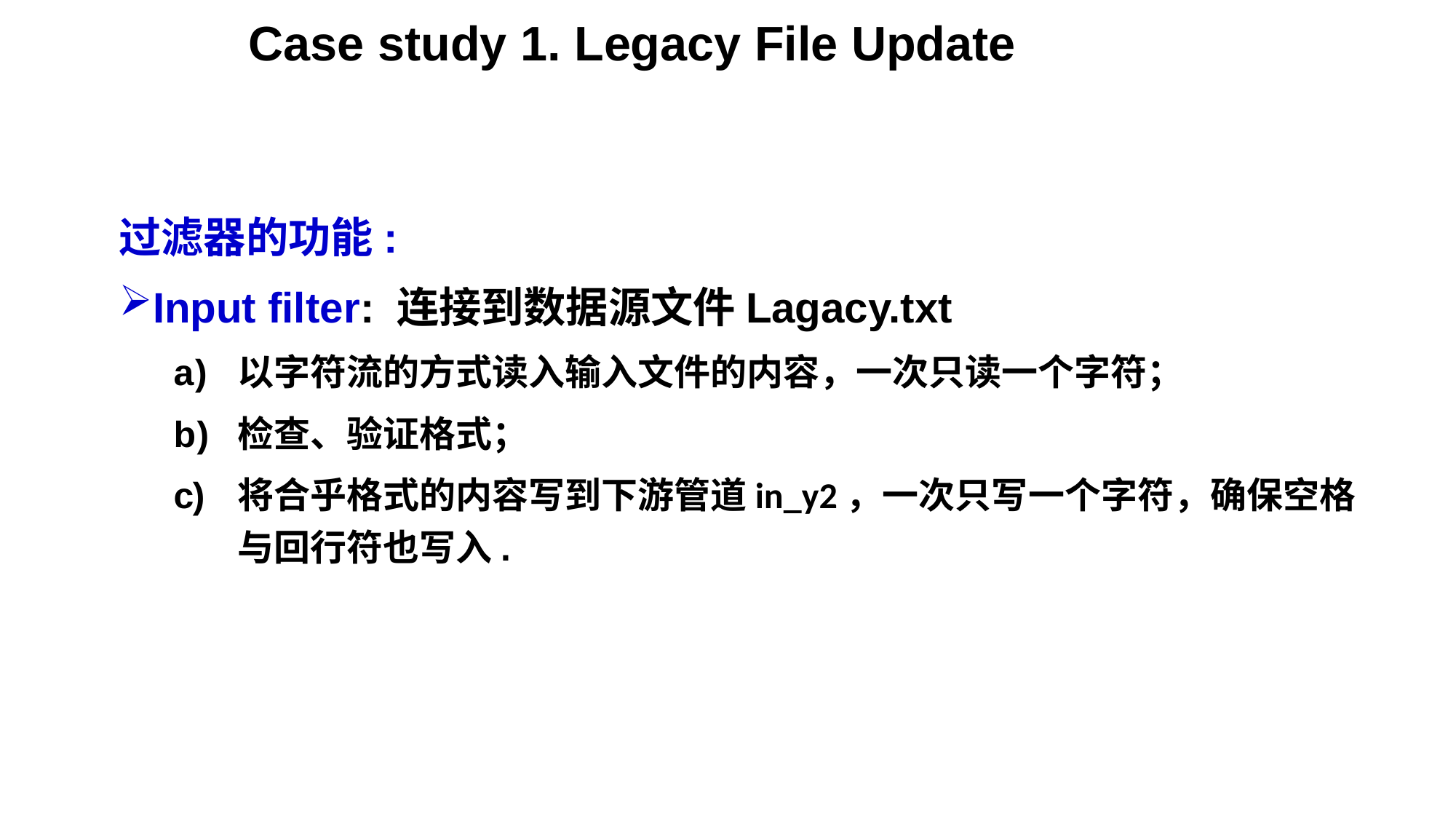

Case study 1. Legacy File Update
过滤器的功能:
Input filter: 连接到数据源文件Lagacy.txt
以字符流的方式读入输入文件的内容，一次只读一个字符；
检查、验证格式；
将合乎格式的内容写到下游管道in_y2，一次只写一个字符，确保空格与回行符也写入.